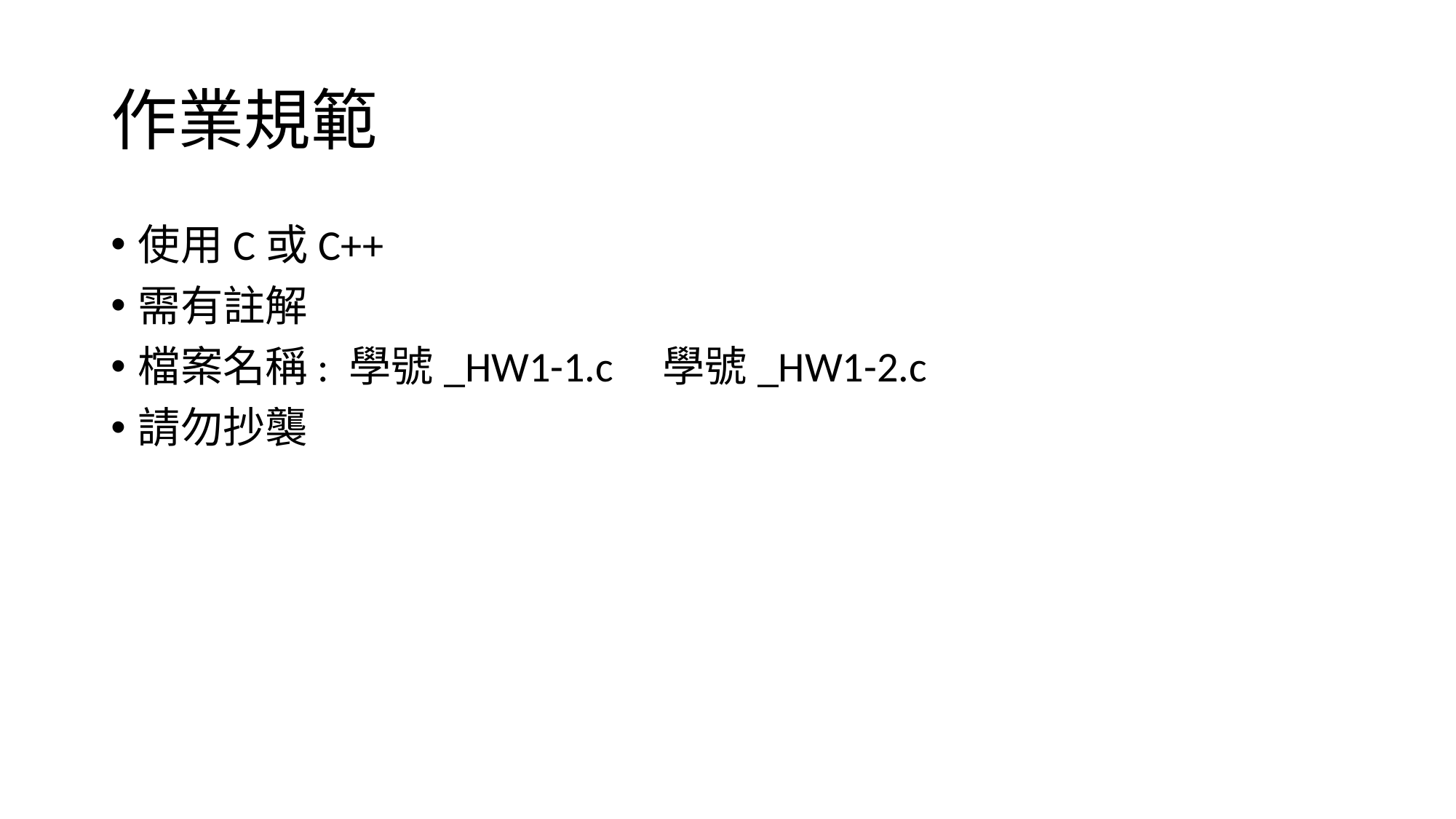

# 作業規範
使用C或C++
需有註解
檔案名稱: 學號_HW1-1.c    學號_HW1-2.c
請勿抄襲